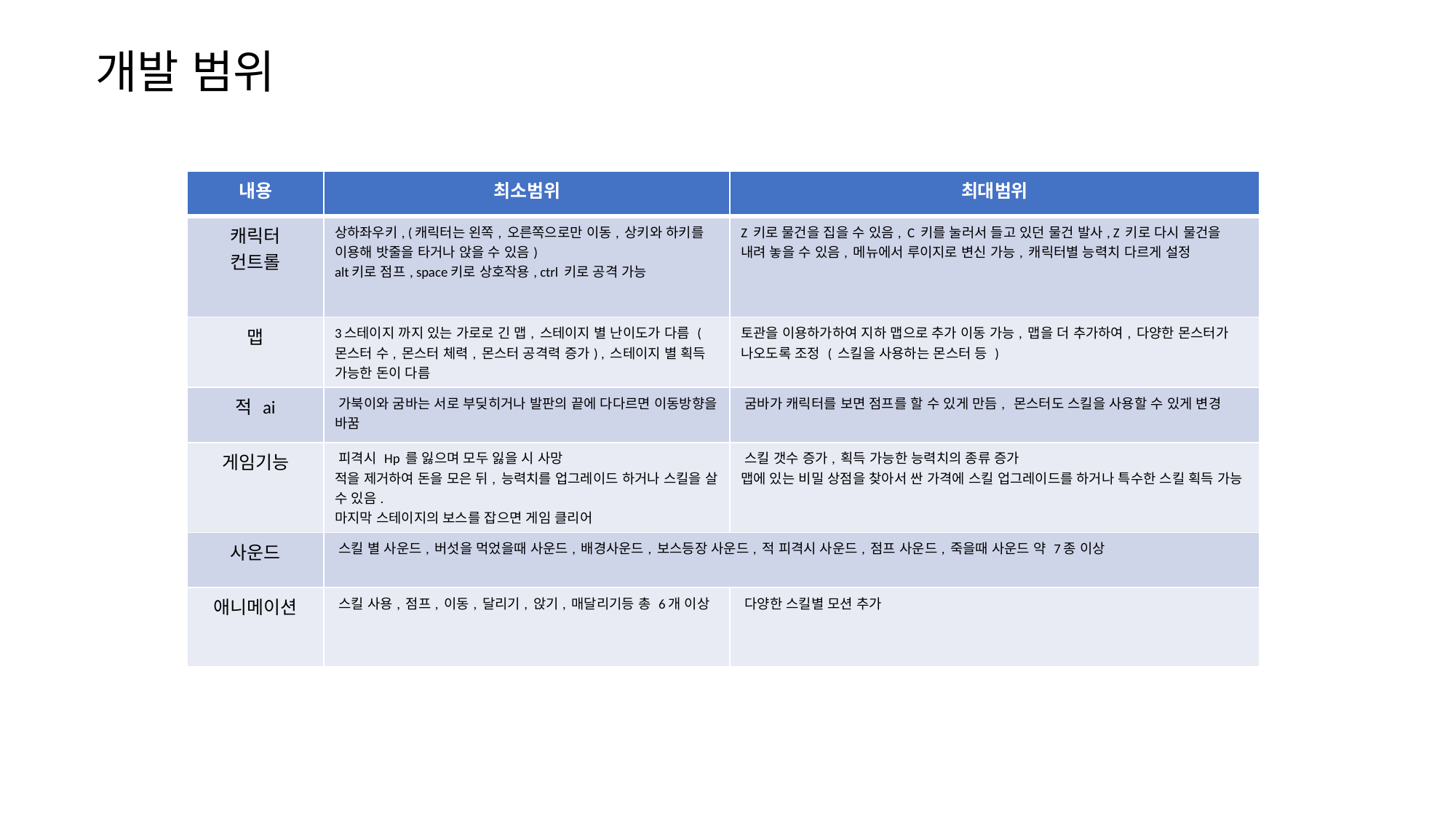

# 개발 범위
| 내용​ | 최소범위​ | 최대범위​ |
| --- | --- | --- |
| 캐릭터​ 컨트롤​ | 상하좌우키, (캐릭터는 왼쪽, 오른쪽으로만 이동, 상키와 하키를 이용해 밧줄을 타거나 앉을 수 있음)​ alt키로 점프, space키로 상호작용, ctrl 키로 공격 가능 | ​Z 키로 물건을 집을 수 있음,  C 키를 눌러서 들고 있던 물건 발사, Z 키로 다시 물건을 내려 놓을 수 있음, 메뉴에서 루이지로 변신 가능, 캐릭터별 능력치 다르게 설정 |
| 맵​ | ​3스테이지 까지 있는 가로로 긴 맵, 스테이지 별 난이도가 다름 (몬스터 수, 몬스터 체력, 몬스터 공격력 증가) , 스테이지 별 획득 가능한 돈이 다름 | 토관을 이용하가하여 지하 맵으로 추가 이동 가능, 맵을 더 추가하여, 다양한 몬스터가 나오도록 조정 ( 스킬을 사용하는 몬스터 등 ) |
| 적 ai​ | ​가북이와 굼바는 서로 부딪히거나 발판의 끝에 다다르면 이동방향을 바꿈 | ​굼바가 캐릭터를 보면 점프를 할 수 있게 만듬, 몬스터도 스킬을 사용할 수 있게 변경 |
| 게임기능​ | ​피격시 Hp 를 잃으며 모두 잃을 시 사망 적을 제거하여 돈을 모은 뒤, 능력치를 업그레이드 하거나 스킬을 살 수 있음. 마지막 스테이지의 보스를 잡으면 게임 클리어 | ​스킬 갯수 증가, 획득 가능한 능력치의 종류 증가 맵에 있는 비밀 상점을 찾아서 싼 가격에 스킬 업그레이드를 하거나 특수한 스킬 획득 가능 |
| 사운드​ | ​스킬 별 사운드, 버섯을 먹었을때 사운드, 배경사운드, 보스등장 사운드, 적 피격시 사운드, 점프 사운드, 죽을때 사운드 약 7종 이상 |  |
| 애니메이션​ | ​스킬 사용, 점프, 이동, 달리기, 앉기, 매달리기등 총 6개 이상 | ​다양한 스킬별 모션 추가 |